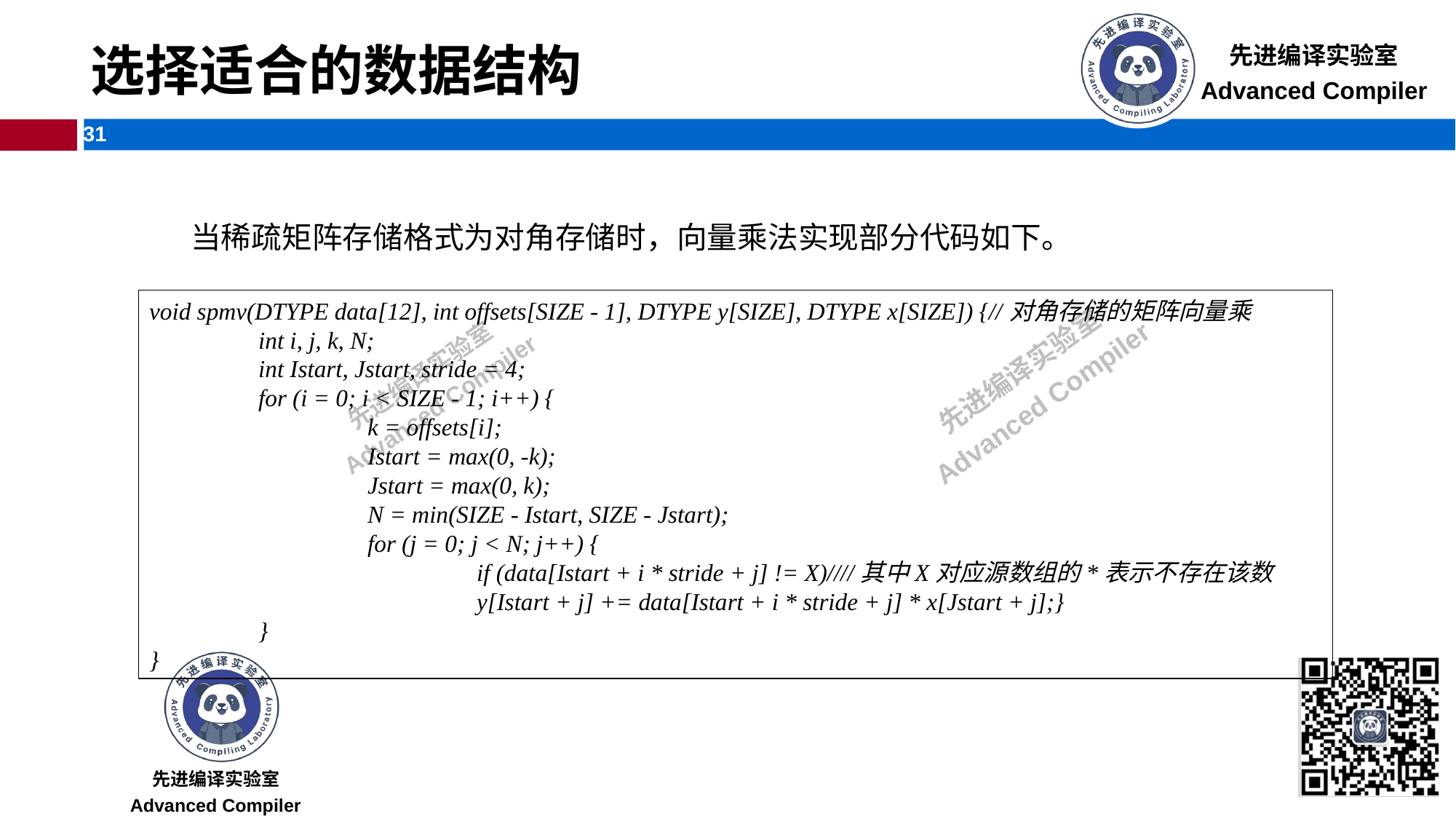

# 选择适合的数据结构
     当稀疏矩阵存储格式为对角存储时，向量乘法实现部分代码如下。
void spmv(DTYPE data[12], int offsets[SIZE - 1], DTYPE y[SIZE], DTYPE x[SIZE]) {//对角存储的矩阵向量乘
	int i, j, k, N;
	int Istart, Jstart, stride = 4;
	for (i = 0; i < SIZE - 1; i++) {
		k = offsets[i];
		Istart = max(0, -k);
		Jstart = max(0, k);
		N = min(SIZE - Istart, SIZE - Jstart);
		for (j = 0; j < N; j++) {
			if (data[Istart + i * stride + j] != X)////其中X对应源数组的*表示不存在该数
			y[Istart + j] += data[Istart + i * stride + j] * x[Jstart + j];}
	}
}